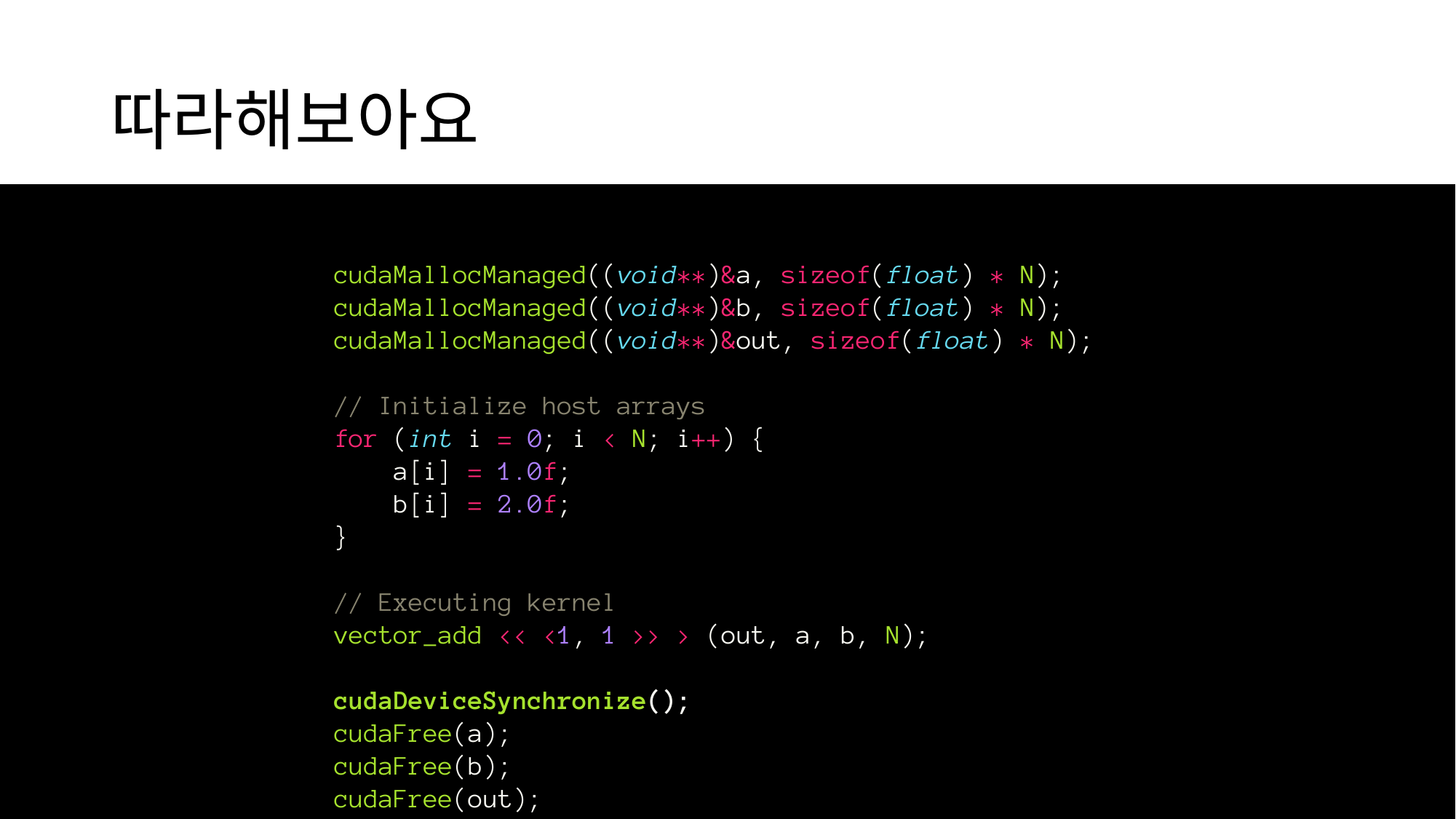

# 따라해보아요

    cudaMallocManaged((void**)&a, sizeof(float) * N);
    cudaMallocManaged((void**)&b, sizeof(float) * N);
    cudaMallocManaged((void**)&out, sizeof(float) * N);
    // Initialize host arrays
    for (int i = 0; i < N; i++) {
        a[i] = 1.0f;
        b[i] = 2.0f;
    }
    // Executing kernel
    vector_add << <1, 1 >> > (out, a, b, N);
    cudaDeviceSynchronize();
    cudaFree(a);
    cudaFree(b);
    cudaFree(out);